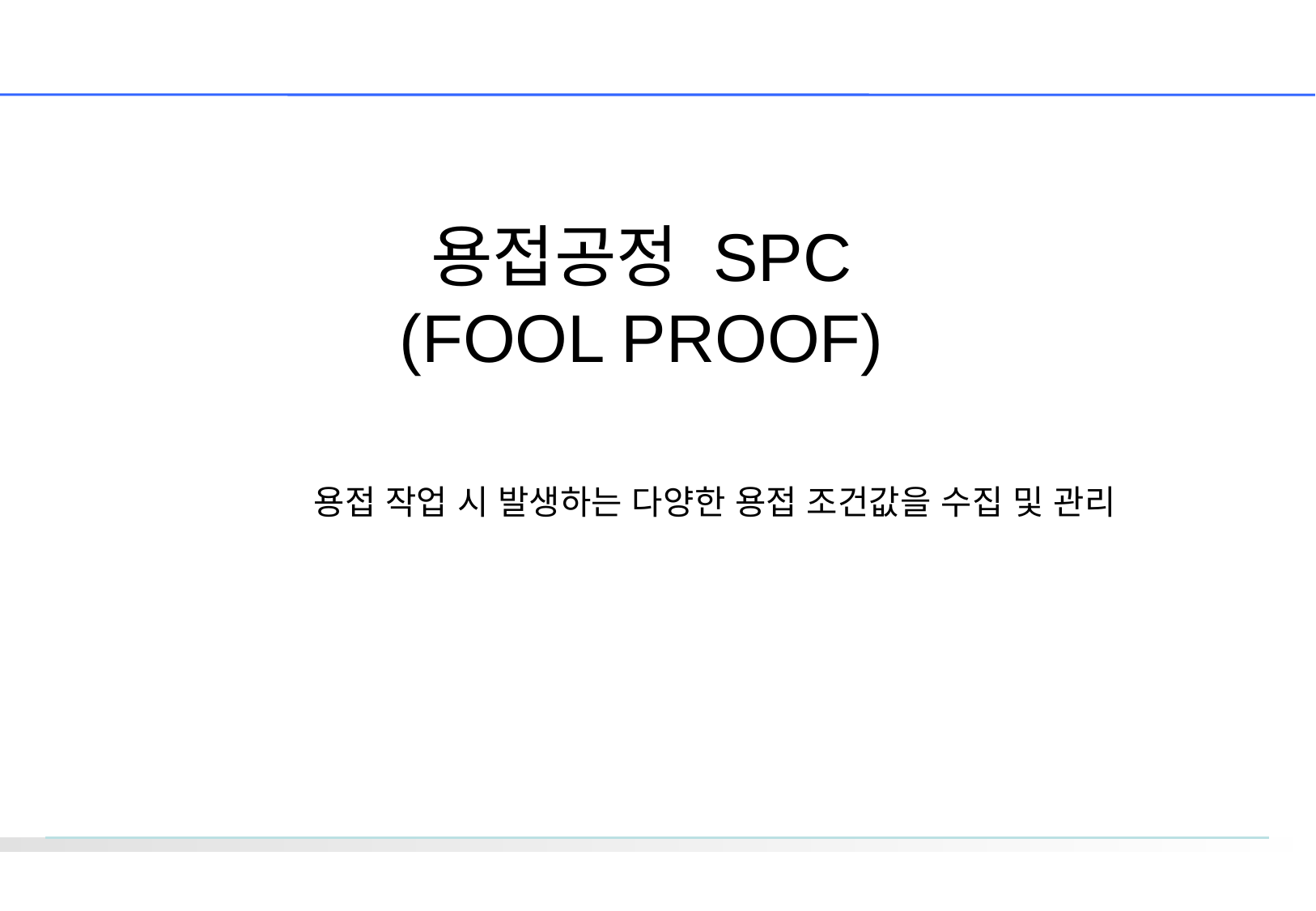

용접공정 SPC
(FOOL PROOF)
용접 작업 시 발생하는 다양한 용접 조건값을 수집 및 관리